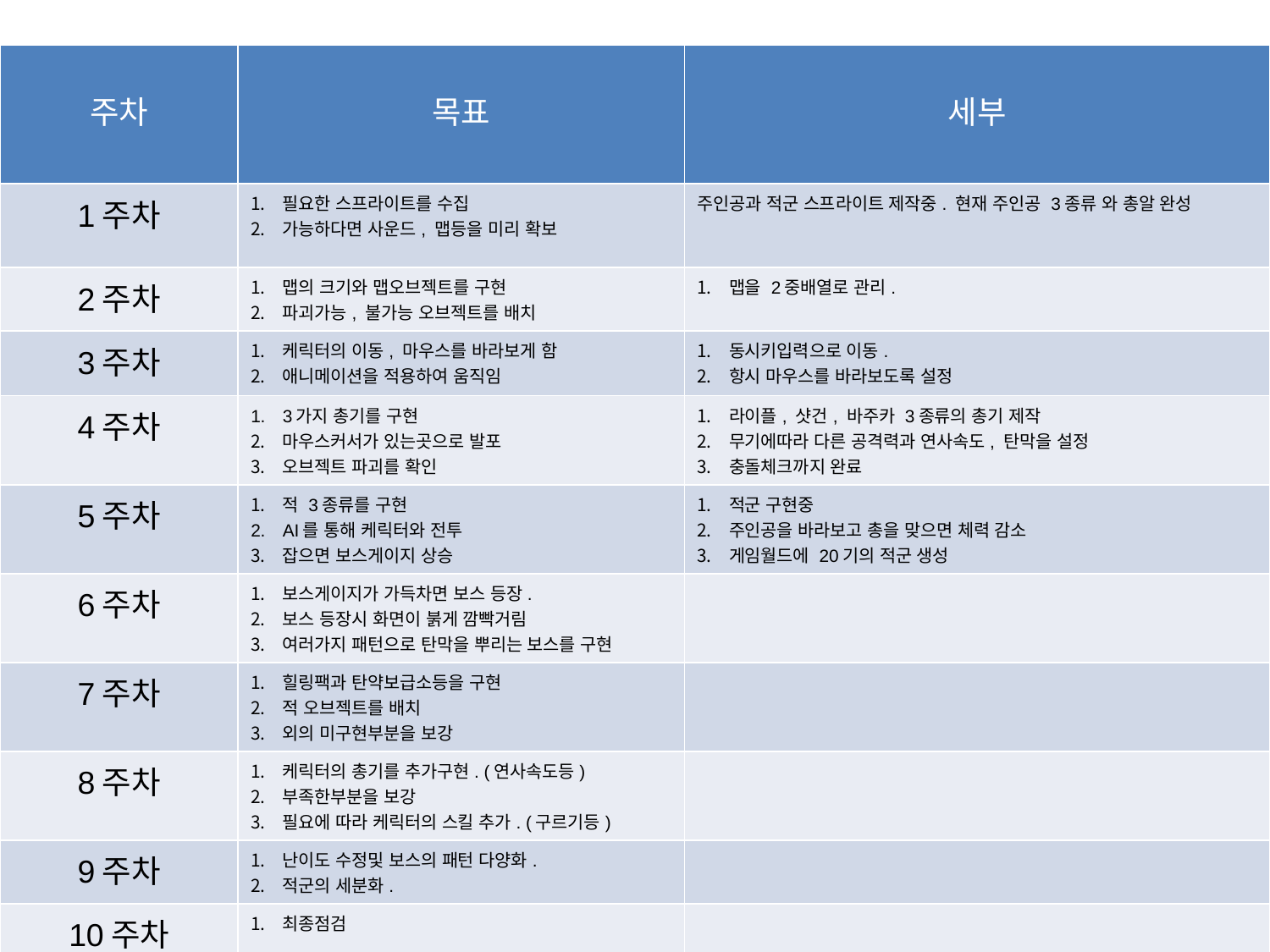

| 주차 | 목표 | 세부 |
| --- | --- | --- |
| 1주차 | 필요한 스프라이트를 수집 가능하다면 사운드, 맵등을 미리 확보 | 주인공과 적군 스프라이트 제작중. 현재 주인공 3종류 와 총알 완성 |
| 2주차 | 맵의 크기와 맵오브젝트를 구현 파괴가능, 불가능 오브젝트를 배치 | 맵을 2중배열로 관리. |
| 3주차 | 케릭터의 이동, 마우스를 바라보게 함 애니메이션을 적용하여 움직임 | 동시키입력으로 이동. 항시 마우스를 바라보도록 설정 |
| 4주차 | 3가지 총기를 구현 마우스커서가 있는곳으로 발포 오브젝트 파괴를 확인 | 라이플, 샷건, 바주카 3종류의 총기 제작 무기에따라 다른 공격력과 연사속도, 탄막을 설정 충돌체크까지 완료 |
| 5주차 | 적 3종류를 구현 AI를 통해 케릭터와 전투 잡으면 보스게이지 상승 | 적군 구현중 주인공을 바라보고 총을 맞으면 체력 감소 게임월드에 20기의 적군 생성 |
| 6주차 | 보스게이지가 가득차면 보스 등장. 보스 등장시 화면이 붉게 깜빡거림 여러가지 패턴으로 탄막을 뿌리는 보스를 구현 |  |
| 7주차 | 힐링팩과 탄약보급소등을 구현 적 오브젝트를 배치 외의 미구현부분을 보강 |  |
| 8주차 | 케릭터의 총기를 추가구현. (연사속도등) 부족한부분을 보강 필요에 따라 케릭터의 스킬 추가. (구르기등) |  |
| 9주차 | 난이도 수정및 보스의 패턴 다양화. 적군의 세분화. |  |
| 10주차 | 최종점검 |  |